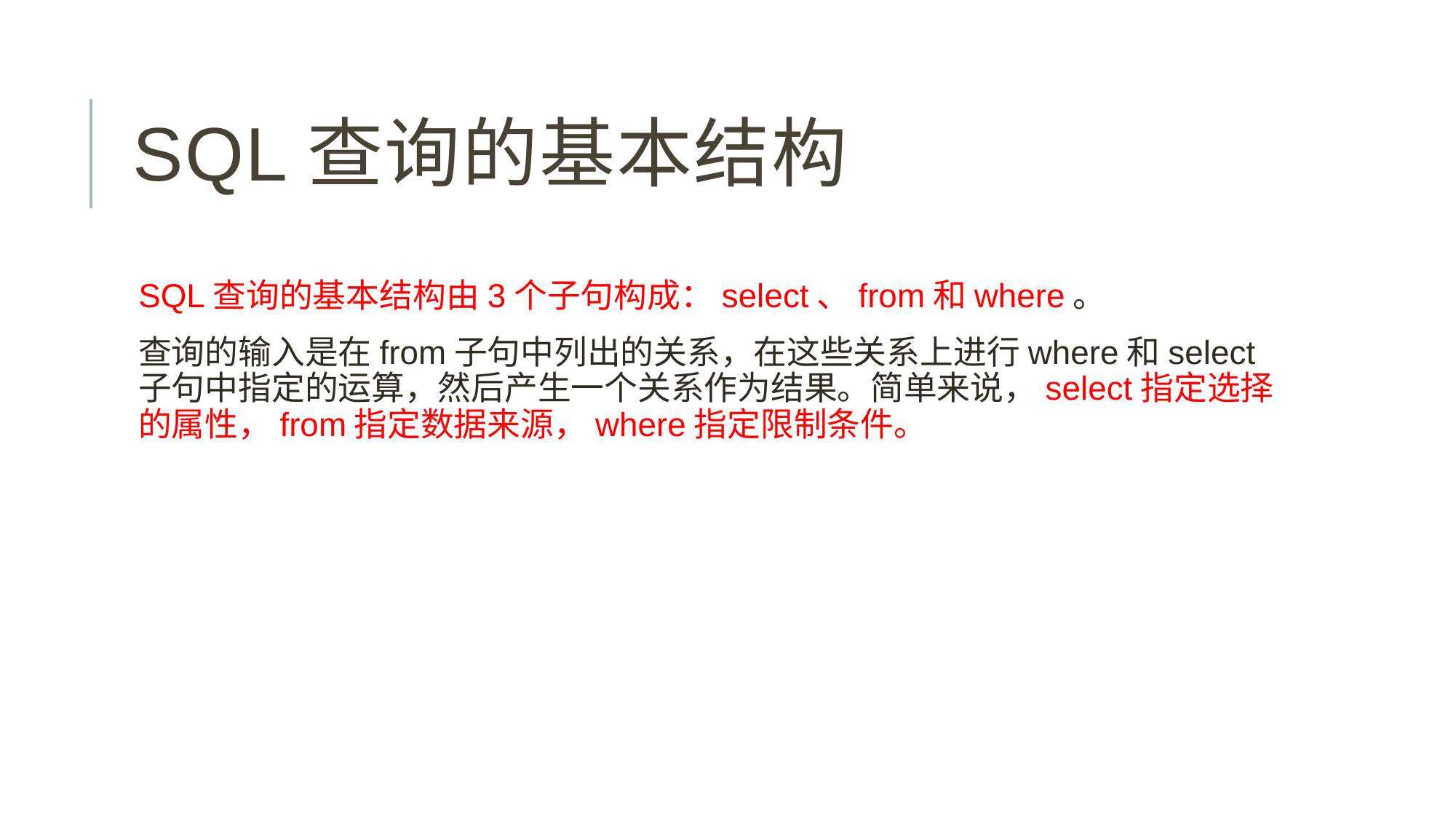

# SQL查询的基本结构
SQL查询的基本结构由3个子句构成：select、from和where。
查询的输入是在from子句中列出的关系，在这些关系上进行where和select子句中指定的运算，然后产生一个关系作为结果。简单来说，select指定选择的属性，from指定数据来源，where指定限制条件。